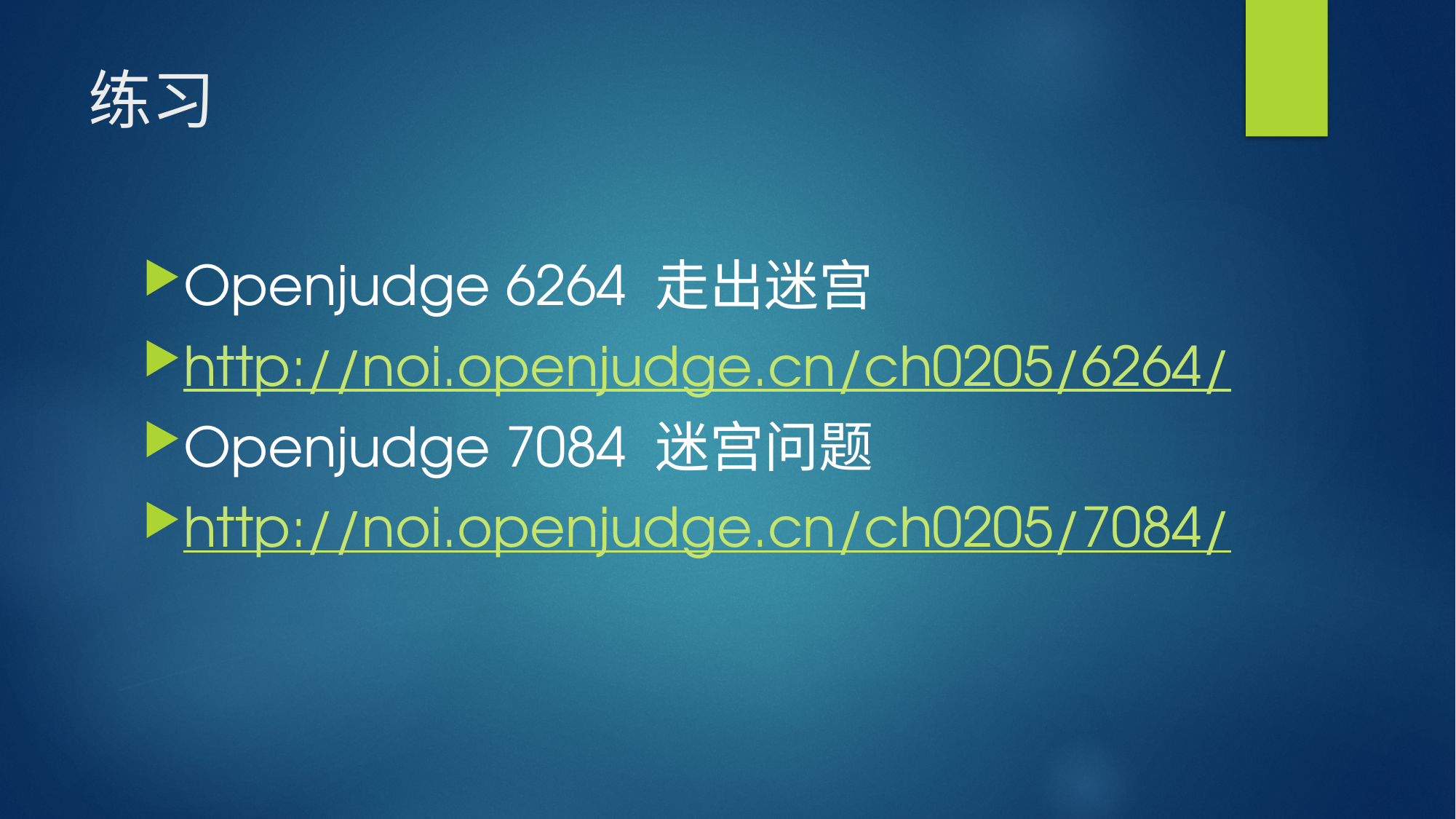

# 练习
Openjudge 6264 走出迷宫
http://noi.openjudge.cn/ch0205/6264/
Openjudge 7084 迷宫问题
http://noi.openjudge.cn/ch0205/7084/